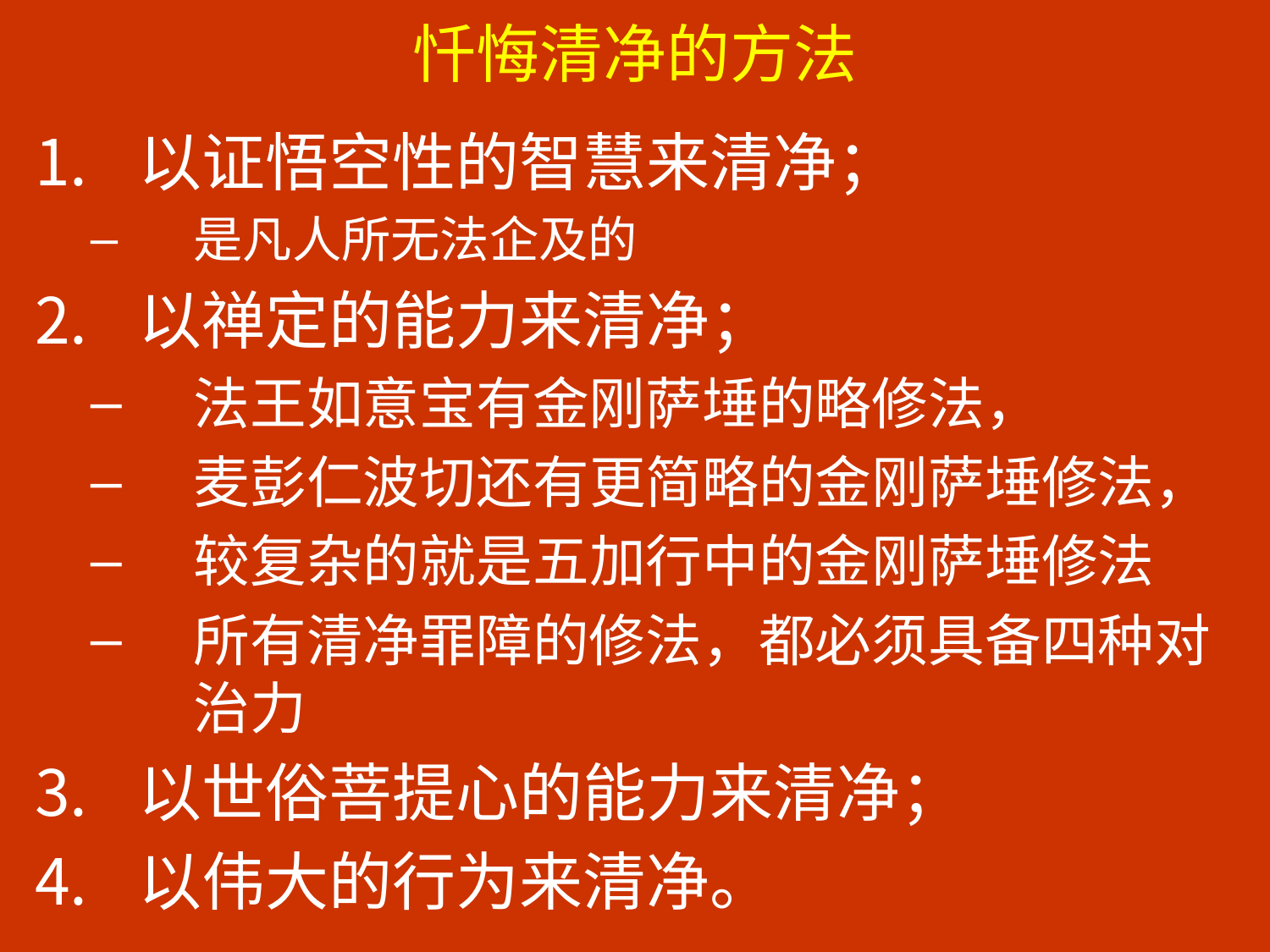

# 忏悔清净的方法
以证悟空性的智慧来清净；
是凡人所无法企及的
以禅定的能力来清净；
法王如意宝有金刚萨埵的略修法，
麦彭仁波切还有更简略的金刚萨埵修法，
较复杂的就是五加行中的金刚萨埵修法
所有清净罪障的修法，都必须具备四种对治力
以世俗菩提心的能力来清净；
以伟大的行为来清净。